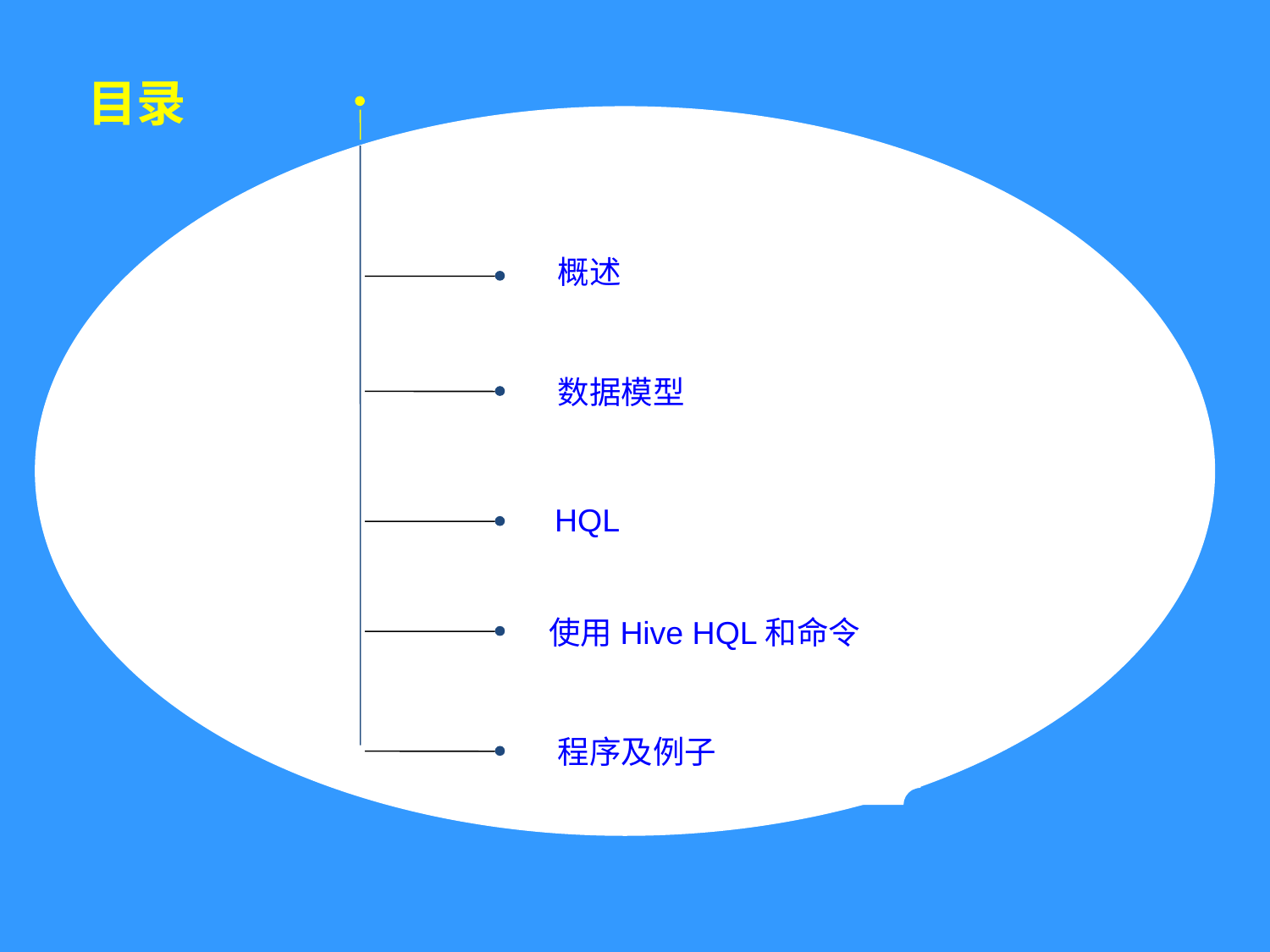

目录

概述

点击添加文本

数据模型

点击添加文本

HQL

点击添加文本
使用Hive HQL和命令

程序及例子

点击添加文本